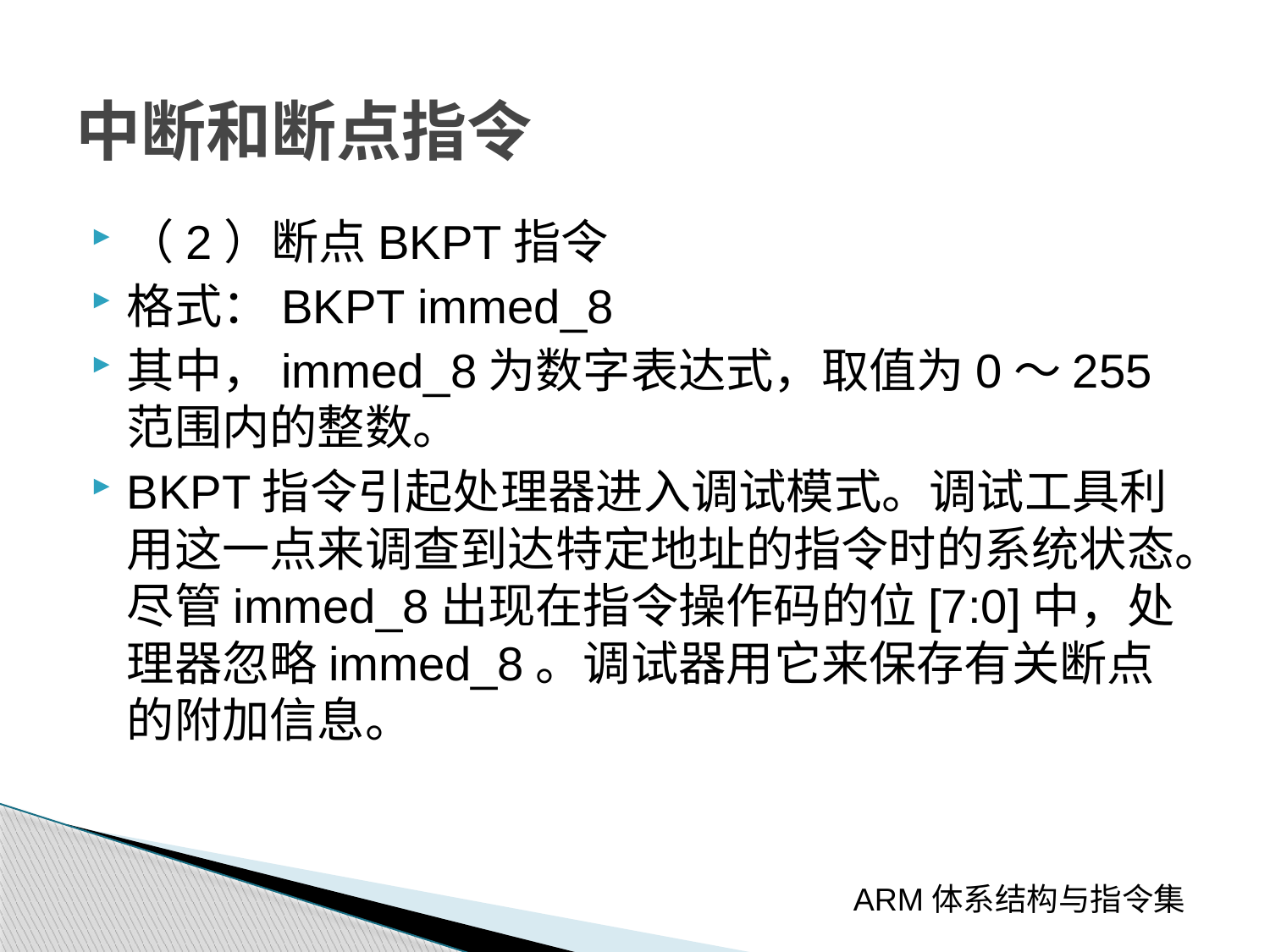

# 中断和断点指令
（2）断点BKPT指令
格式：BKPT immed_8
其中，immed_8为数字表达式，取值为0～255范围内的整数。
BKPT指令引起处理器进入调试模式。调试工具利用这一点来调查到达特定地址的指令时的系统状态。尽管immed_8出现在指令操作码的位[7:0]中，处理器忽略immed_8。调试器用它来保存有关断点的附加信息。
            ARM体系结构与指令集